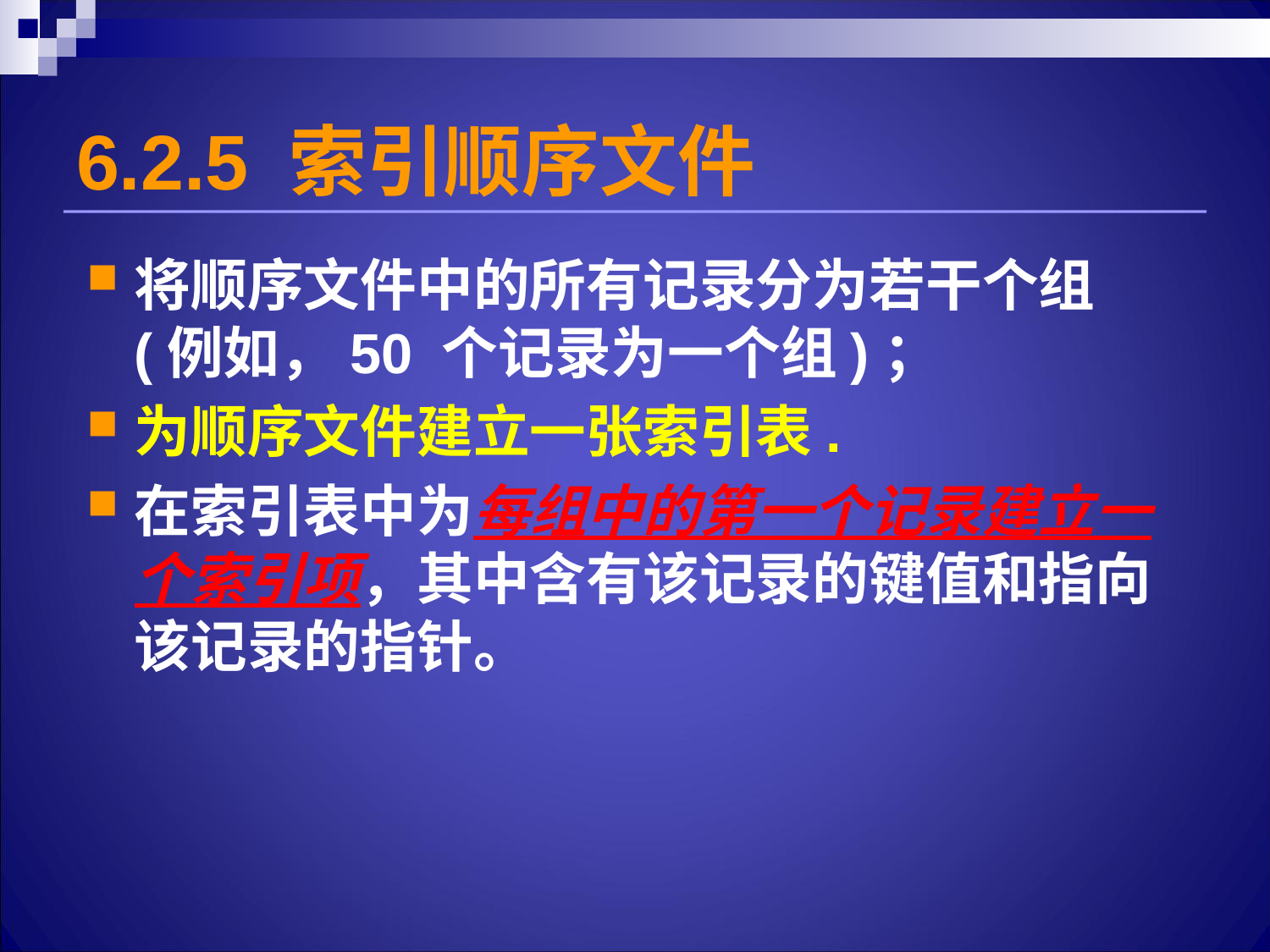

6.2.5 索引顺序文件
将顺序文件中的所有记录分为若干个组(例如，50 个记录为一个组)；
为顺序文件建立一张索引表.
在索引表中为每组中的第一个记录建立一个索引项，其中含有该记录的键值和指向该记录的指针。